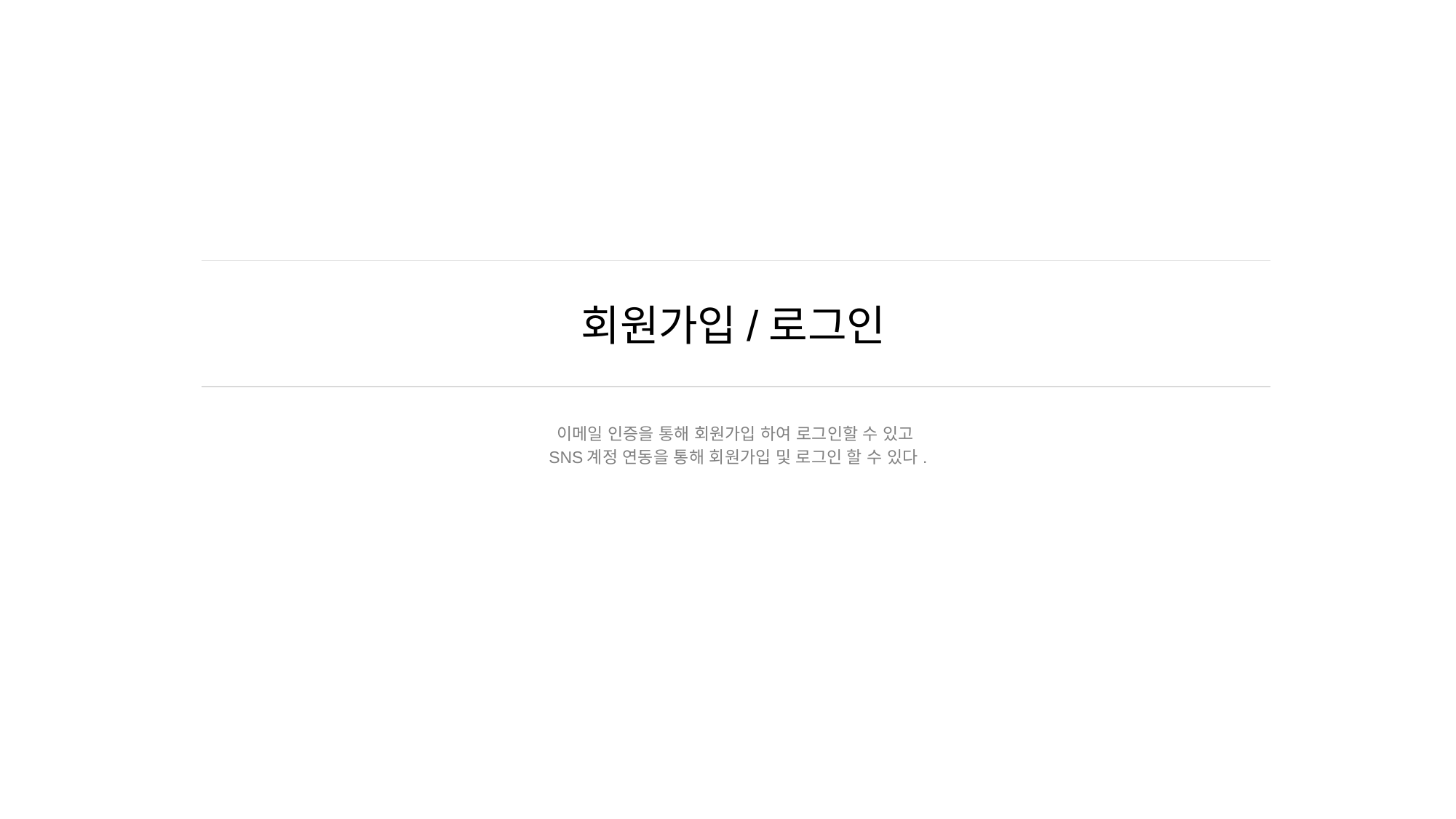

# 회원가입/로그인

이메일 인증을 통해 회원가입 하여 로그인할 수 있고
 SNS계정 연동을 통해 회원가입 및 로그인 할 수 있다.